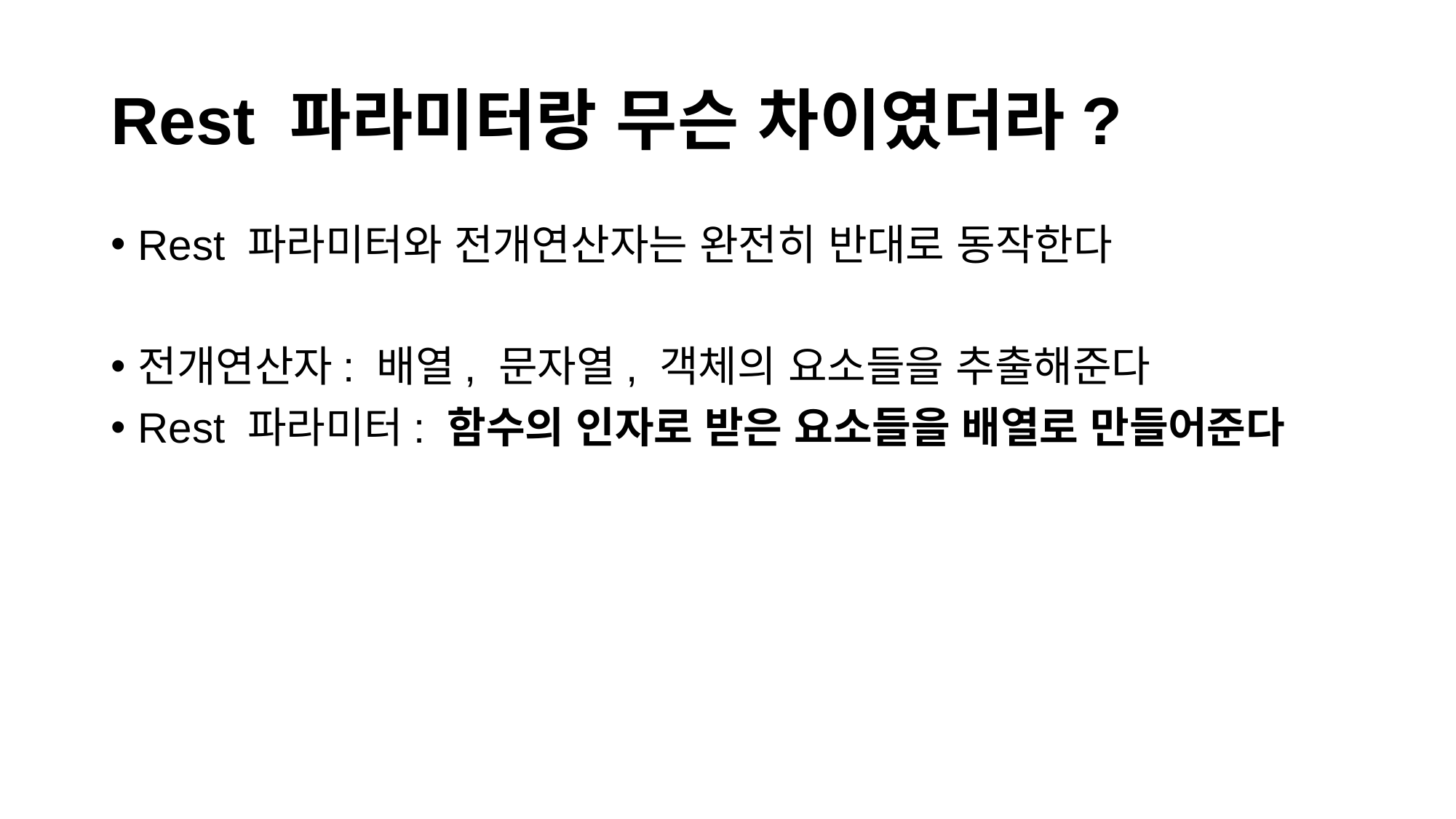

# Rest 파라미터랑 무슨 차이였더라?
Rest 파라미터와 전개연산자는 완전히 반대로 동작한다

전개연산자: 배열, 문자열, 객체의 요소들을 추출해준다
Rest 파라미터: 함수의 인자로 받은 요소들을 배열로 만들어준다